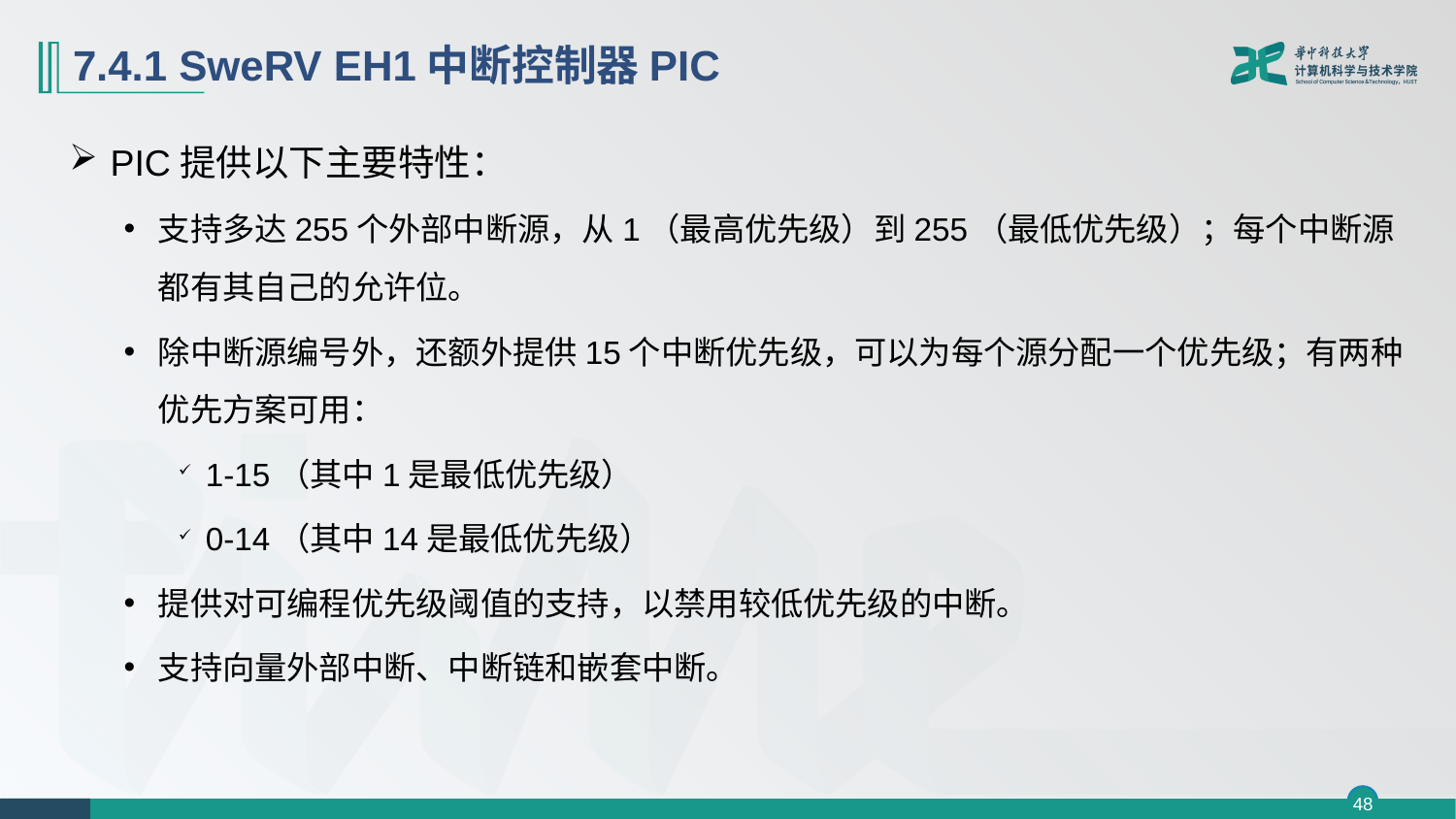

# 7.4.1 SweRV EH1中断控制器PIC
PIC提供以下主要特性：
支持多达255个外部中断源，从1（最高优先级）到255（最低优先级）；每个中断源都有其自己的允许位。
除中断源编号外，还额外提供15个中断优先级，可以为每个源分配一个优先级；有两种优先方案可用：
1-15（其中1是最低优先级）
0-14（其中14是最低优先级）
提供对可编程优先级阈值的支持，以禁用较低优先级的中断。
支持向量外部中断、中断链和嵌套中断。